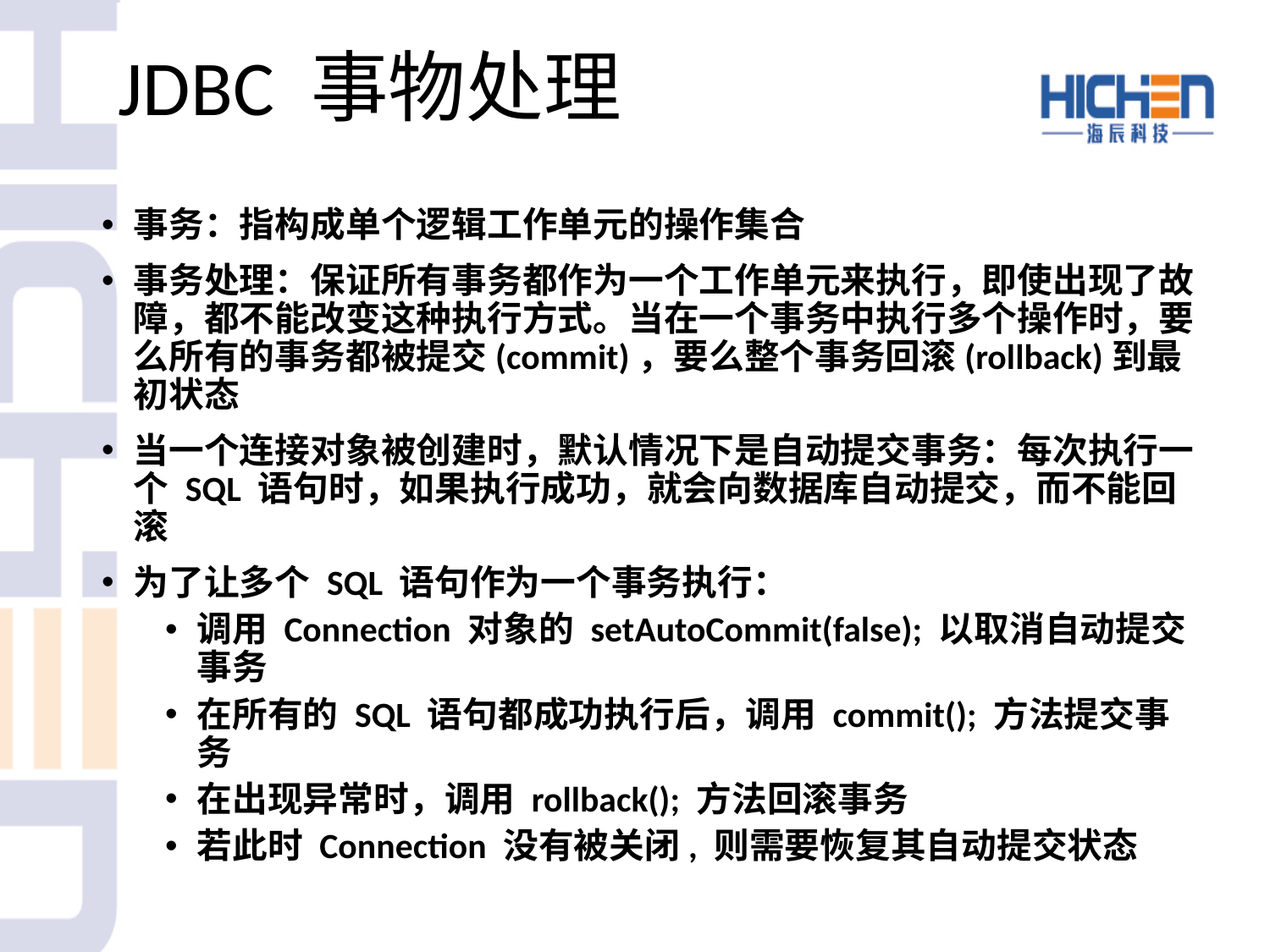

# JDBC 事物处理
事务：指构成单个逻辑工作单元的操作集合
事务处理：保证所有事务都作为一个工作单元来执行，即使出现了故障，都不能改变这种执行方式。当在一个事务中执行多个操作时，要么所有的事务都被提交(commit)，要么整个事务回滚(rollback)到最初状态
当一个连接对象被创建时，默认情况下是自动提交事务：每次执行一个 SQL 语句时，如果执行成功，就会向数据库自动提交，而不能回滚
为了让多个 SQL 语句作为一个事务执行：
调用 Connection 对象的 setAutoCommit(false); 以取消自动提交事务
在所有的 SQL 语句都成功执行后，调用 commit(); 方法提交事务
在出现异常时，调用 rollback(); 方法回滚事务
若此时 Connection 没有被关闭, 则需要恢复其自动提交状态